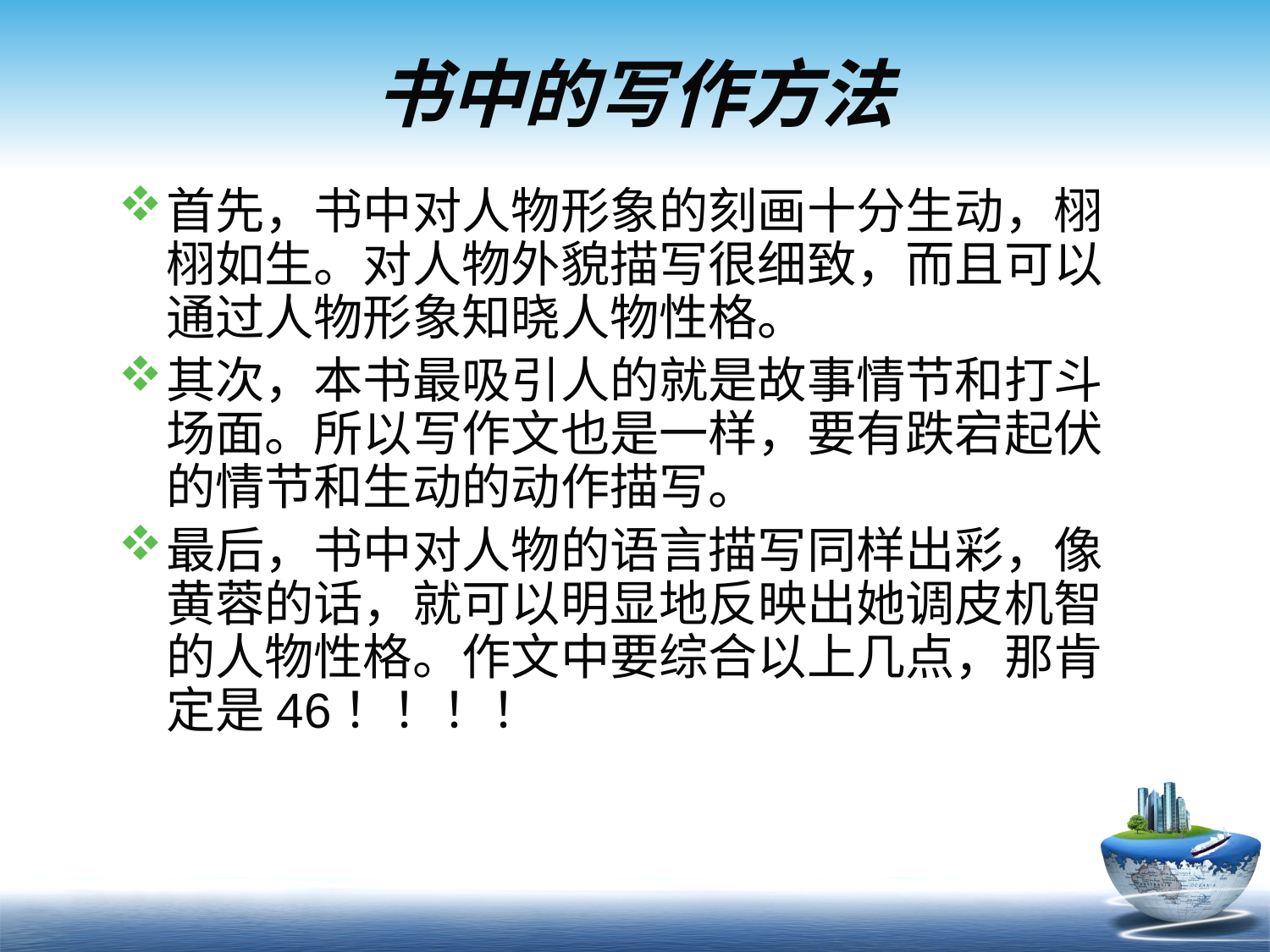

# 书中的写作方法
首先，书中对人物形象的刻画十分生动，栩栩如生。对人物外貌描写很细致，而且可以通过人物形象知晓人物性格。
其次，本书最吸引人的就是故事情节和打斗场面。所以写作文也是一样，要有跌宕起伏的情节和生动的动作描写。
最后，书中对人物的语言描写同样出彩，像黄蓉的话，就可以明显地反映出她调皮机智的人物性格。作文中要综合以上几点，那肯定是46！！！！